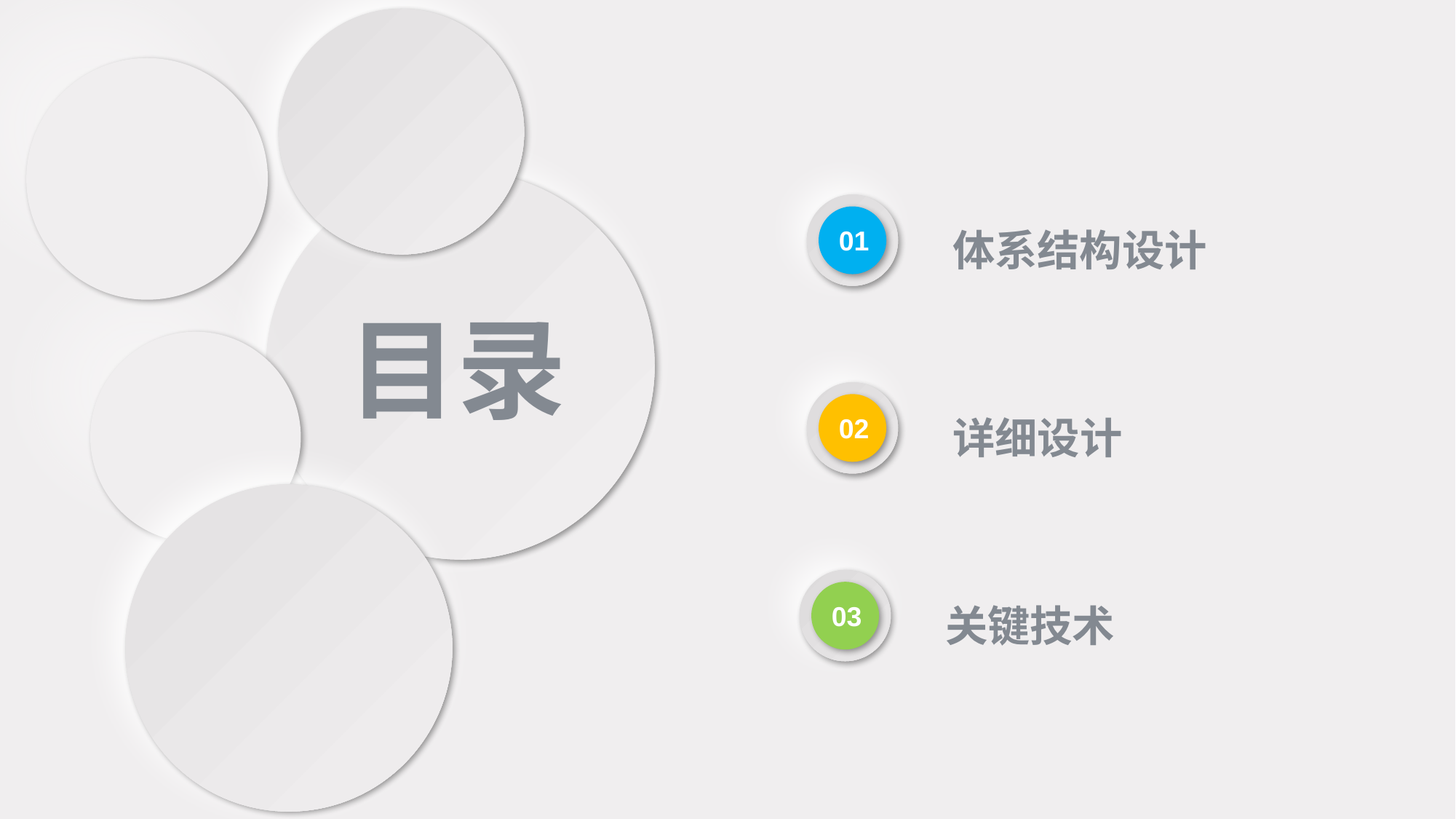

01
体系结构设计
目录

02
详细设计

03
关键技术